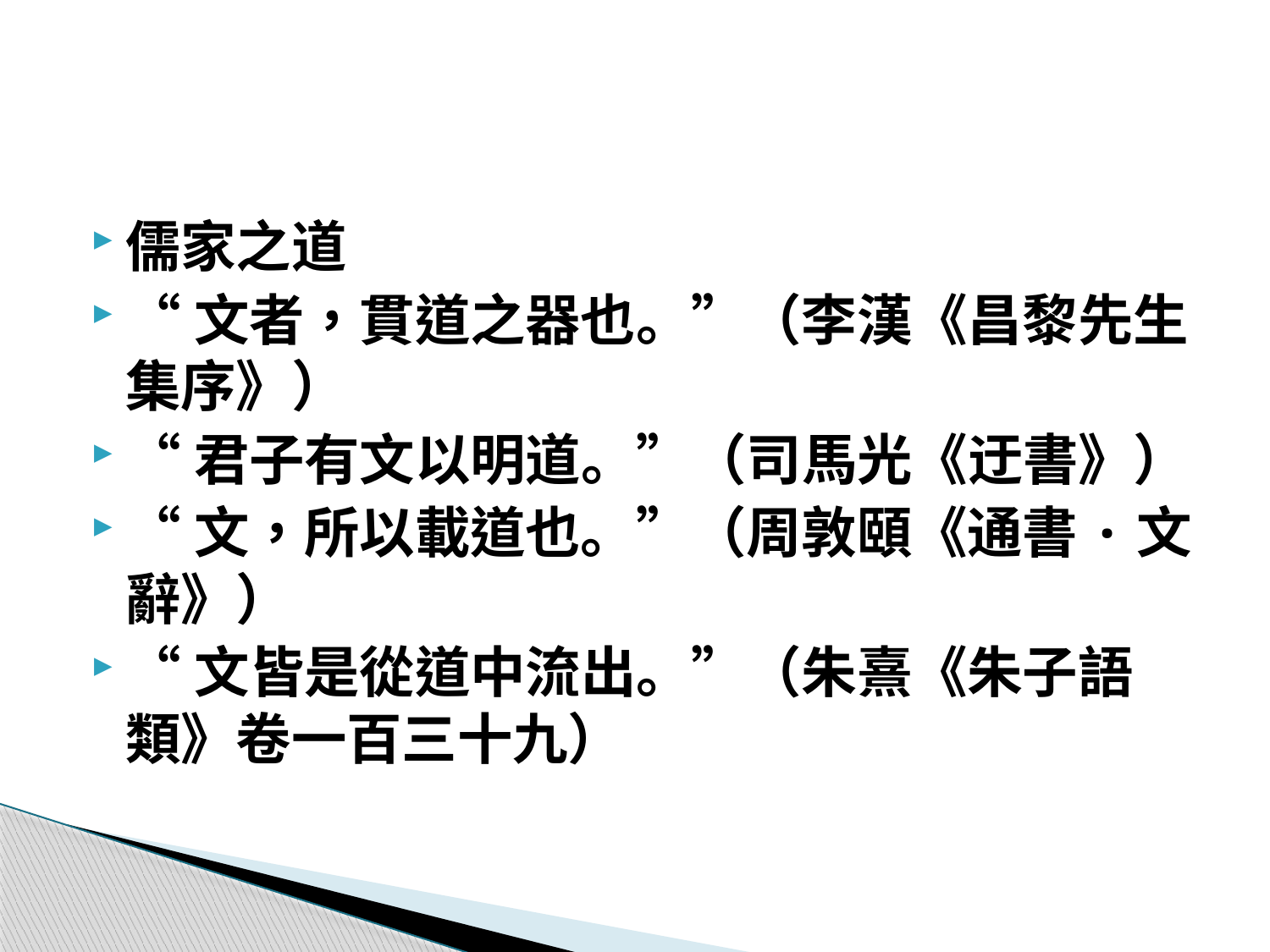

#
儒家之道
“文者，貫道之器也。”（李漢《昌黎先生集序》）
“君子有文以明道。”（司馬光《迂書》）
“文，所以載道也。”（周敦頤《通書·文辭》）
“文皆是從道中流出。”（朱熹《朱子語類》卷一百三十九）